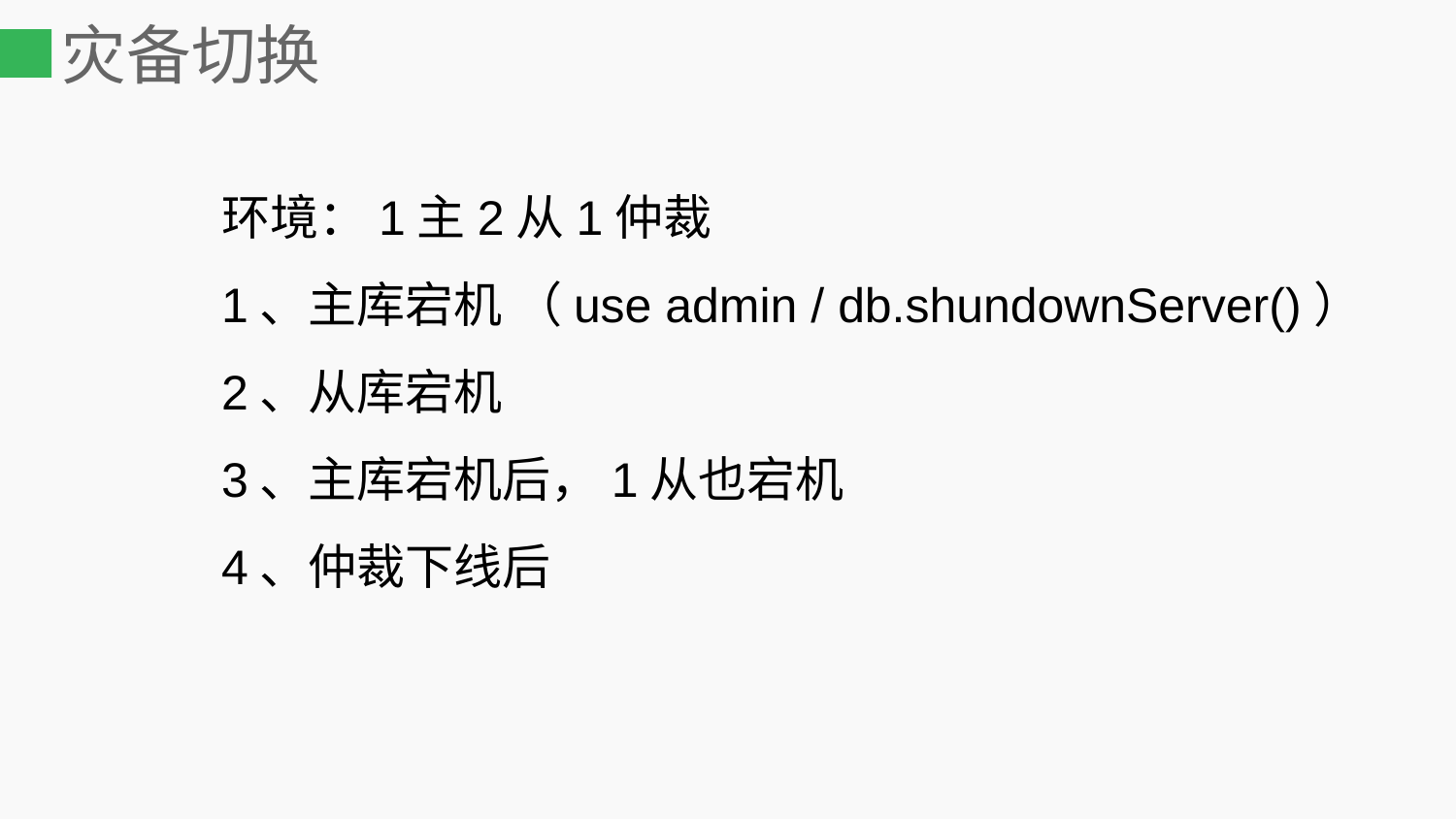

# 灾备切换
环境：1主2从1仲裁
1、主库宕机 （use admin / db.shundownServer()）
2、从库宕机
3、主库宕机后，1从也宕机
4、仲裁下线后